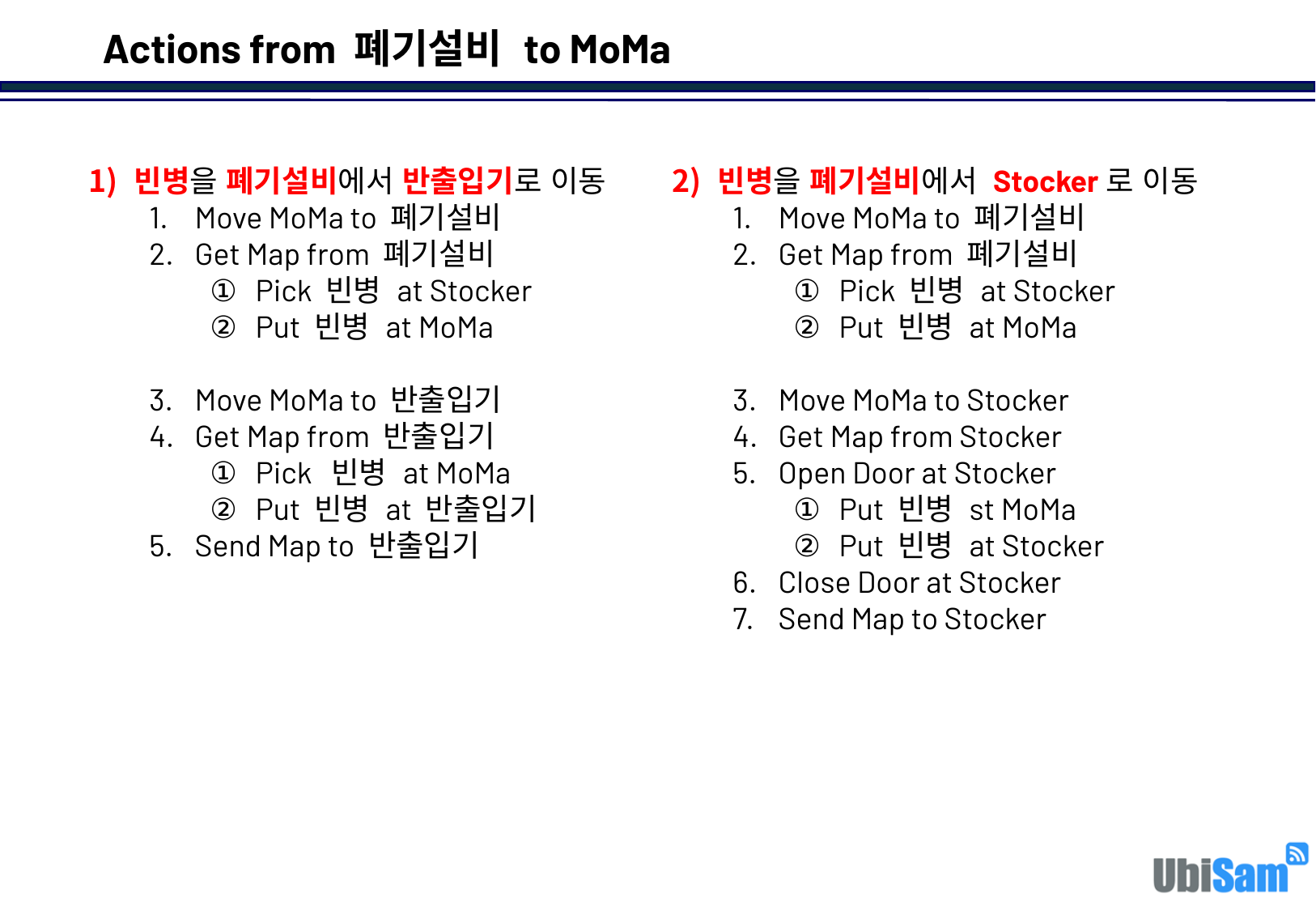

# Actions from 폐기설비 to MoMa
빈병을 폐기설비에서 Stocker로 이동
Move MoMa to 폐기설비
Get Map from 폐기설비
Pick 빈병 at Stocker
Put 빈병 at MoMa

Move MoMa to Stocker
Get Map from Stocker
Open Door at Stocker
Put 빈병 st MoMa
Put 빈병 at Stocker
Close Door at Stocker
Send Map to Stocker
빈병을 폐기설비에서 반출입기로 이동
Move MoMa to 폐기설비
Get Map from 폐기설비
Pick 빈병 at Stocker
Put 빈병 at MoMa
Move MoMa to 반출입기
Get Map from 반출입기
Pick  빈병 at MoMa
Put 빈병 at 반출입기
Send Map to 반출입기